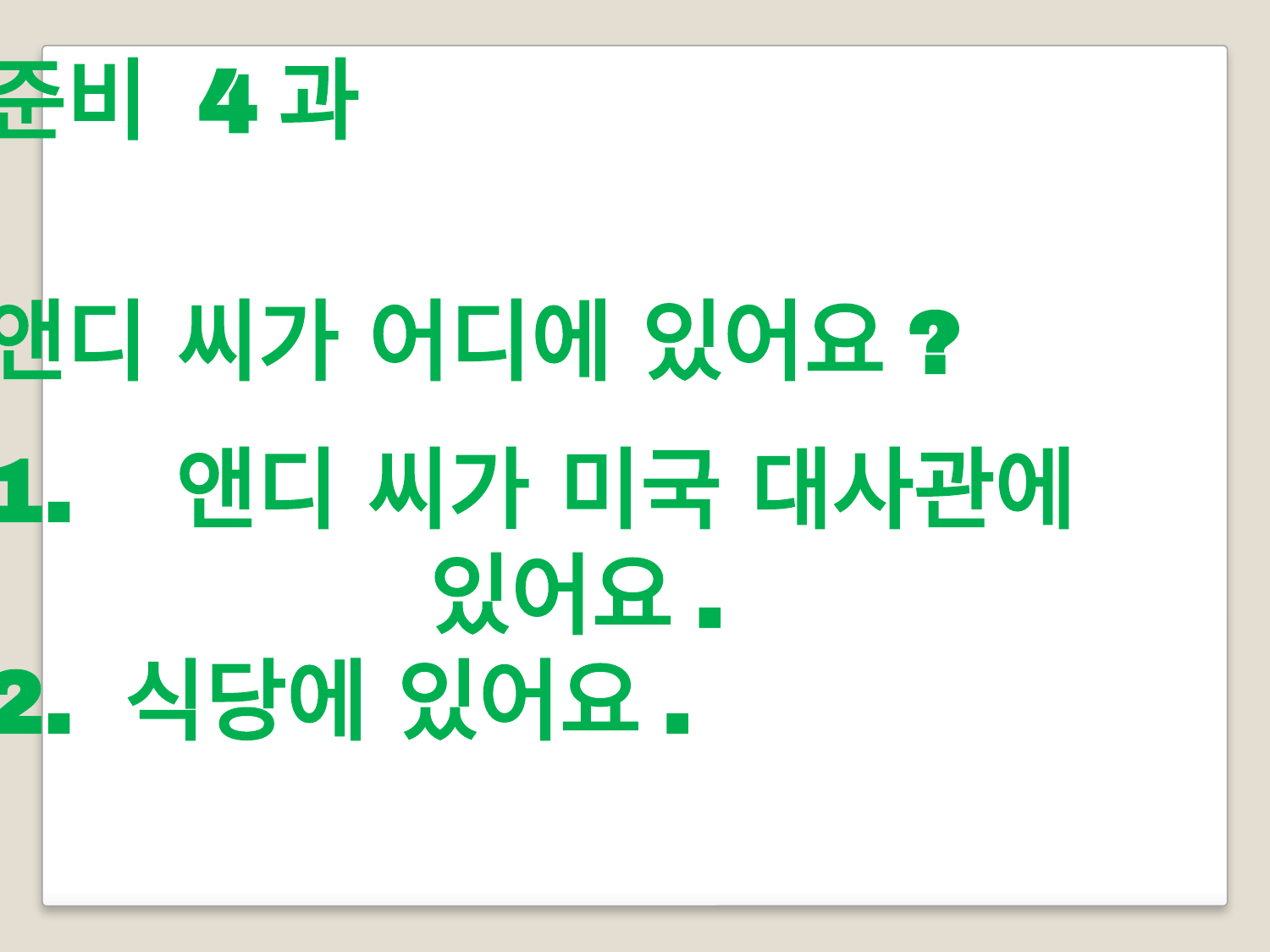

준비 4과

앤디 씨가 어디에 있어요?

앤디 씨가 미국 대사관에
			있어요.
2. 식당에 있어요.